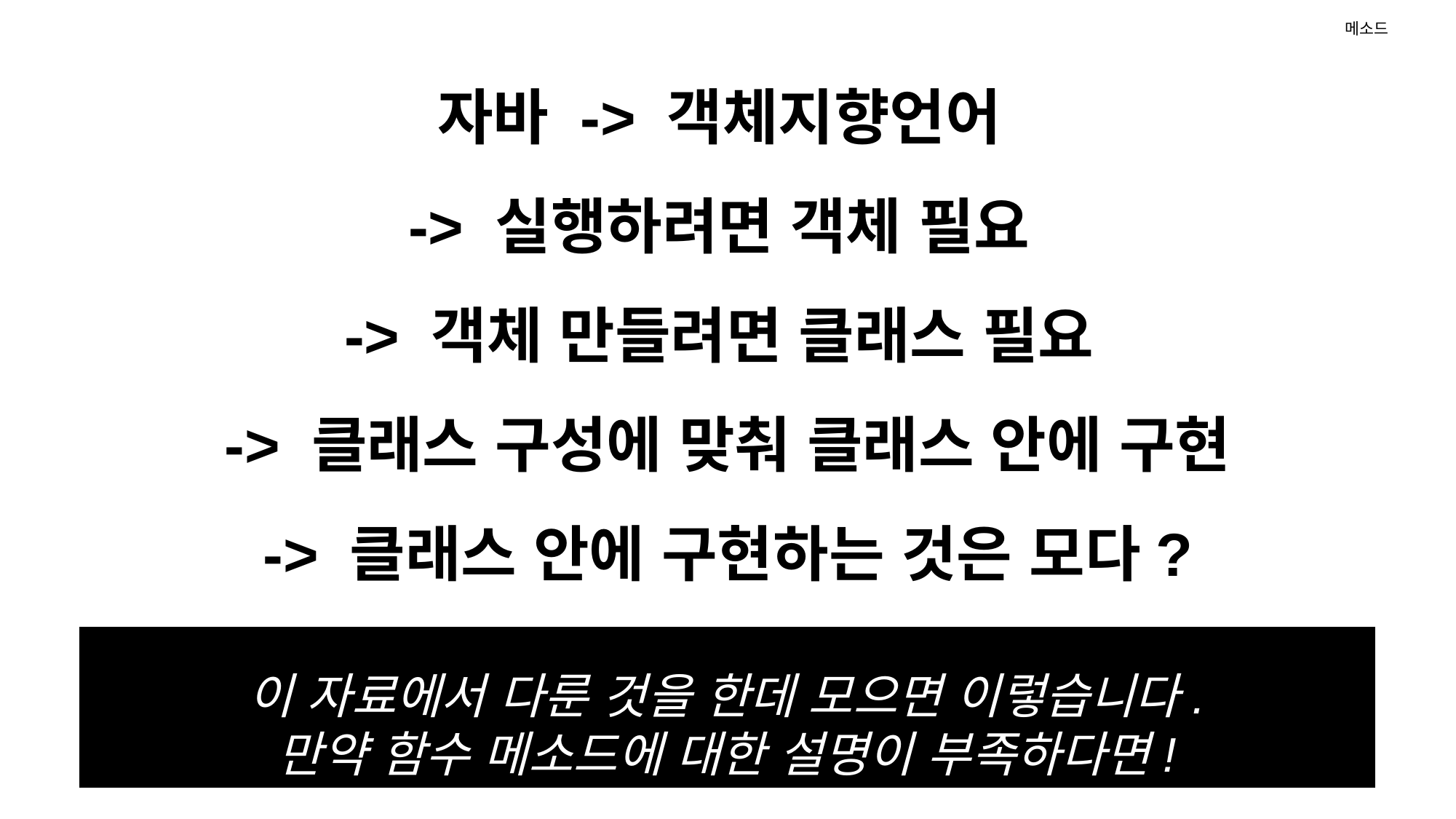

# 메소드
자바 -> 객체지향언어
-> 실행하려면 객체 필요
-> 객체 만들려면 클래스 필요
-> 클래스 구성에 맞춰 클래스 안에 구현
-> 클래스 안에 구현하는 것은 모다?

이 자료에서 다룬 것을 한데 모으면 이렇습니다.
만약 함수 메소드에 대한 설명이 부족하다면!